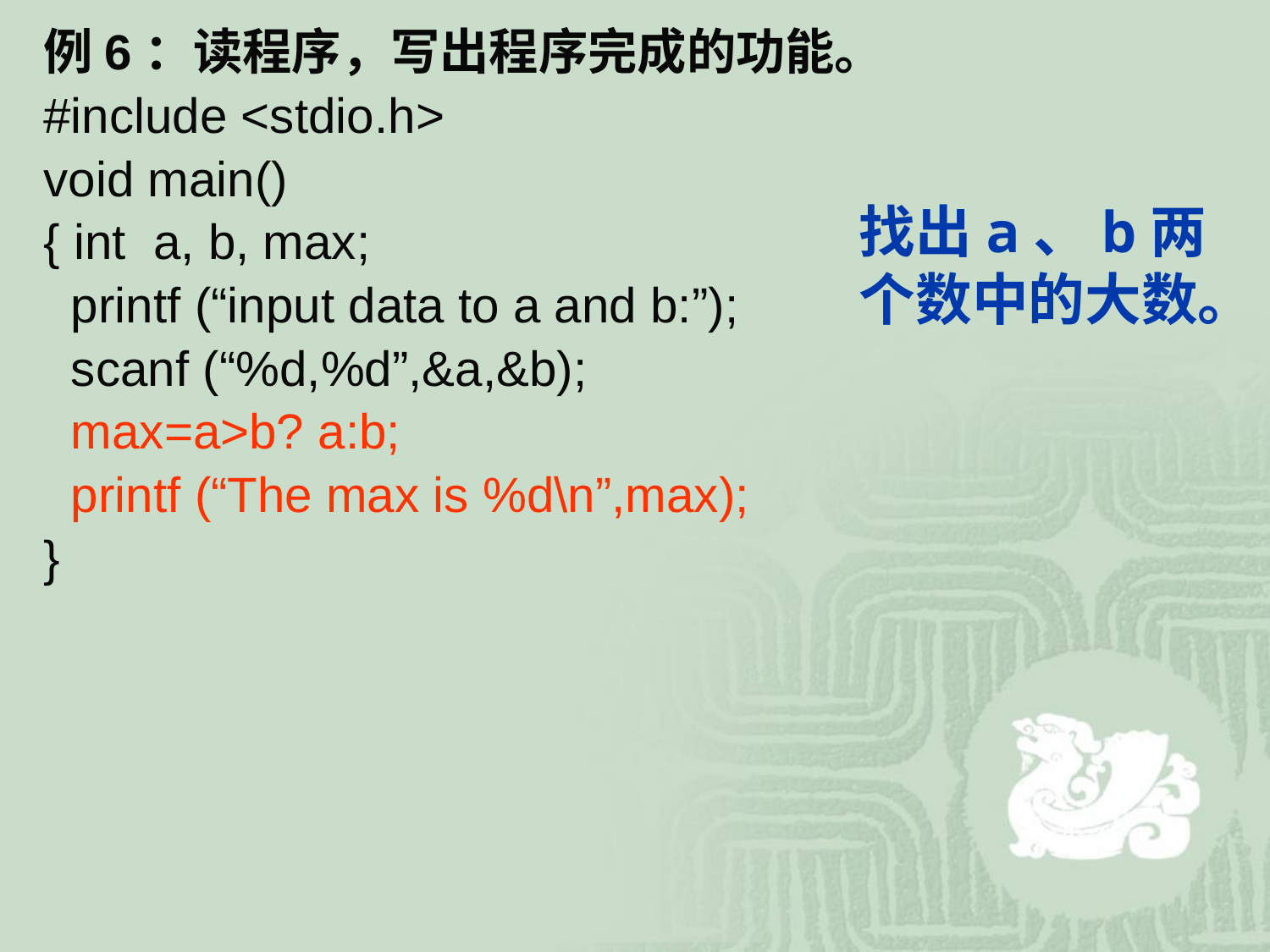

例6：读程序，写出程序完成的功能。
#include <stdio.h>
void main()
{ int  a, b, max;
  printf (“input data to a and b:”);
  scanf (“%d,%d”,&a,&b);
  max=a>b? a:b;
  printf (“The max is %d\n”,max);
}
找出a、b两个数中的大数。